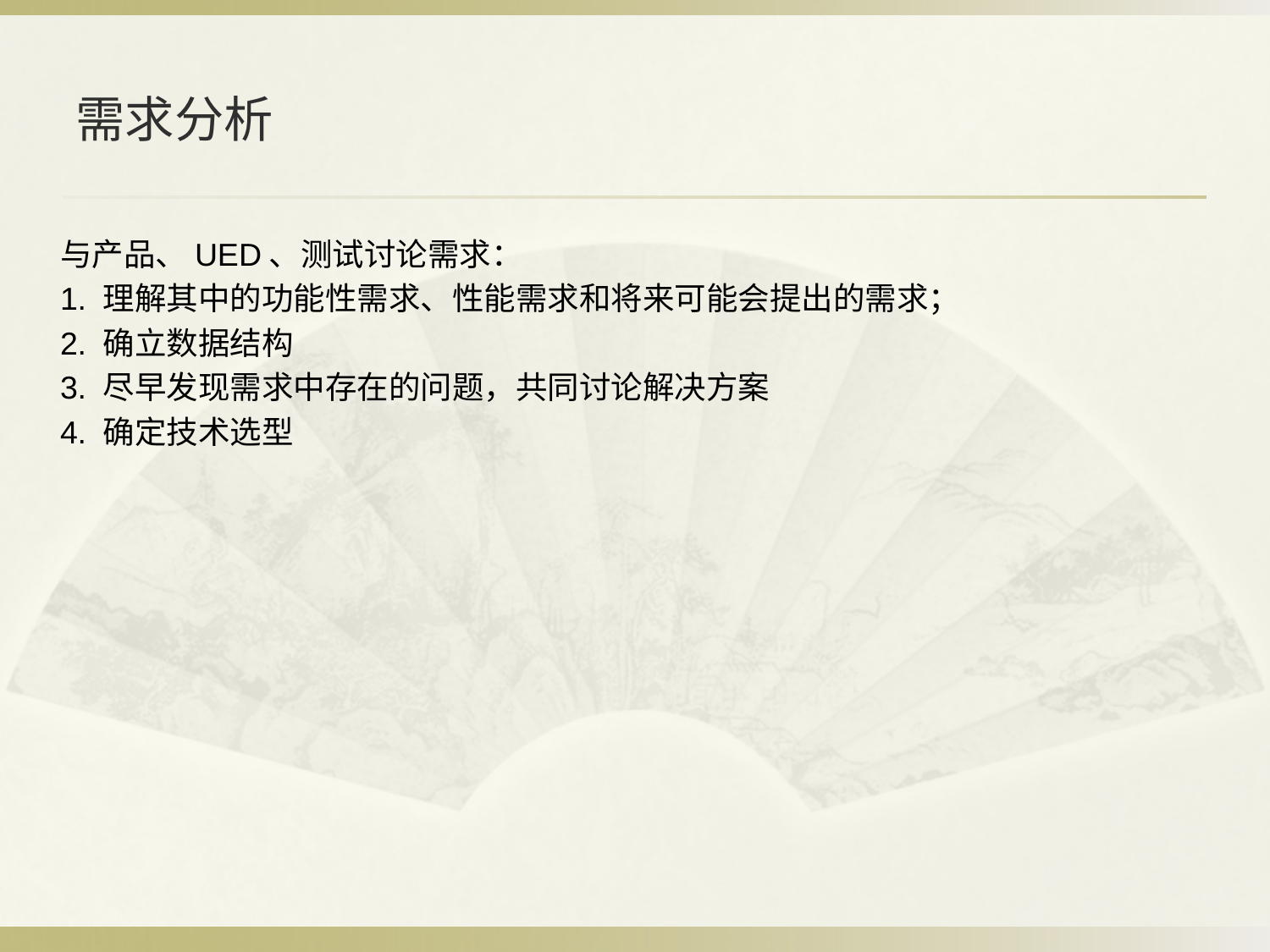

# 需求分析
	与产品、UED、测试讨论需求：
	1. 理解其中的功能性需求、性能需求和将来可能会提出的需求；
	2. 确立数据结构
	3. 尽早发现需求中存在的问题，共同讨论解决方案
	4. 确定技术选型